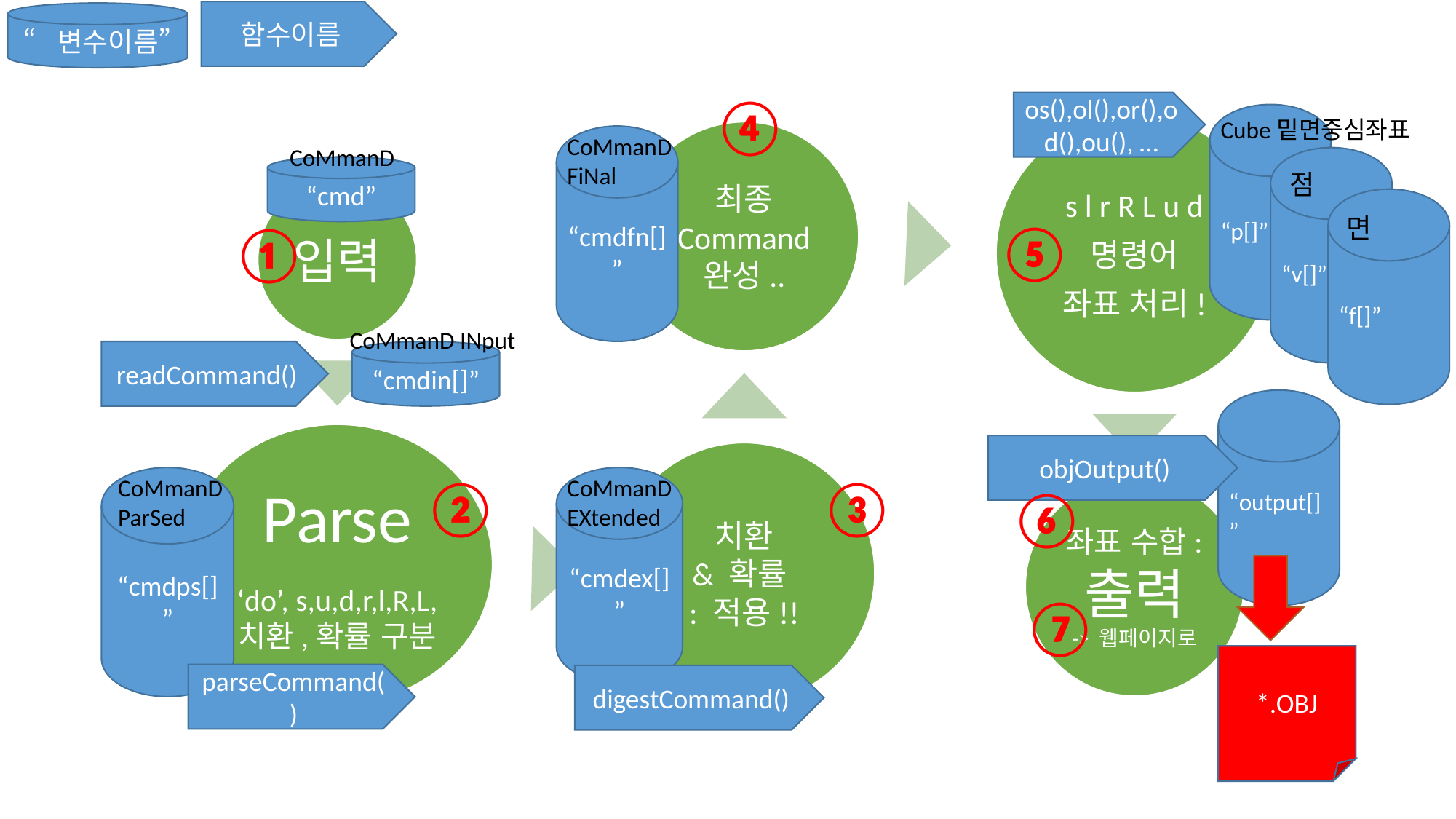

입력
Parse
‘do’, s,u,d,r,l,R,L, 치환,확률 구분
치환
& 확률
: 적용!!
최종 Command 완성..
s l r R L u d
명령어
좌표 처리!
좌표 수합:
출력
-> 웹페이지로
함수이름
“변수이름”
④
os(),ol(),or(),od(),ou(), …
“p[]”
Cube밑면중심좌표
CoMmanD FiNal
“cmdfn[]”
CoMmanD
“v[]”
“cmd”
점
“f[]”
면
⑤
①
CoMmanD INput
readCommand()
“cmdin[]”
“output[]”
objOutput()
“cmdps[]”
CoMmanD ParSed
②
“cmdex[]”
③
CoMmanD EXtended
⑥

⑦
*.OBJ
parseCommand()
digestCommand()